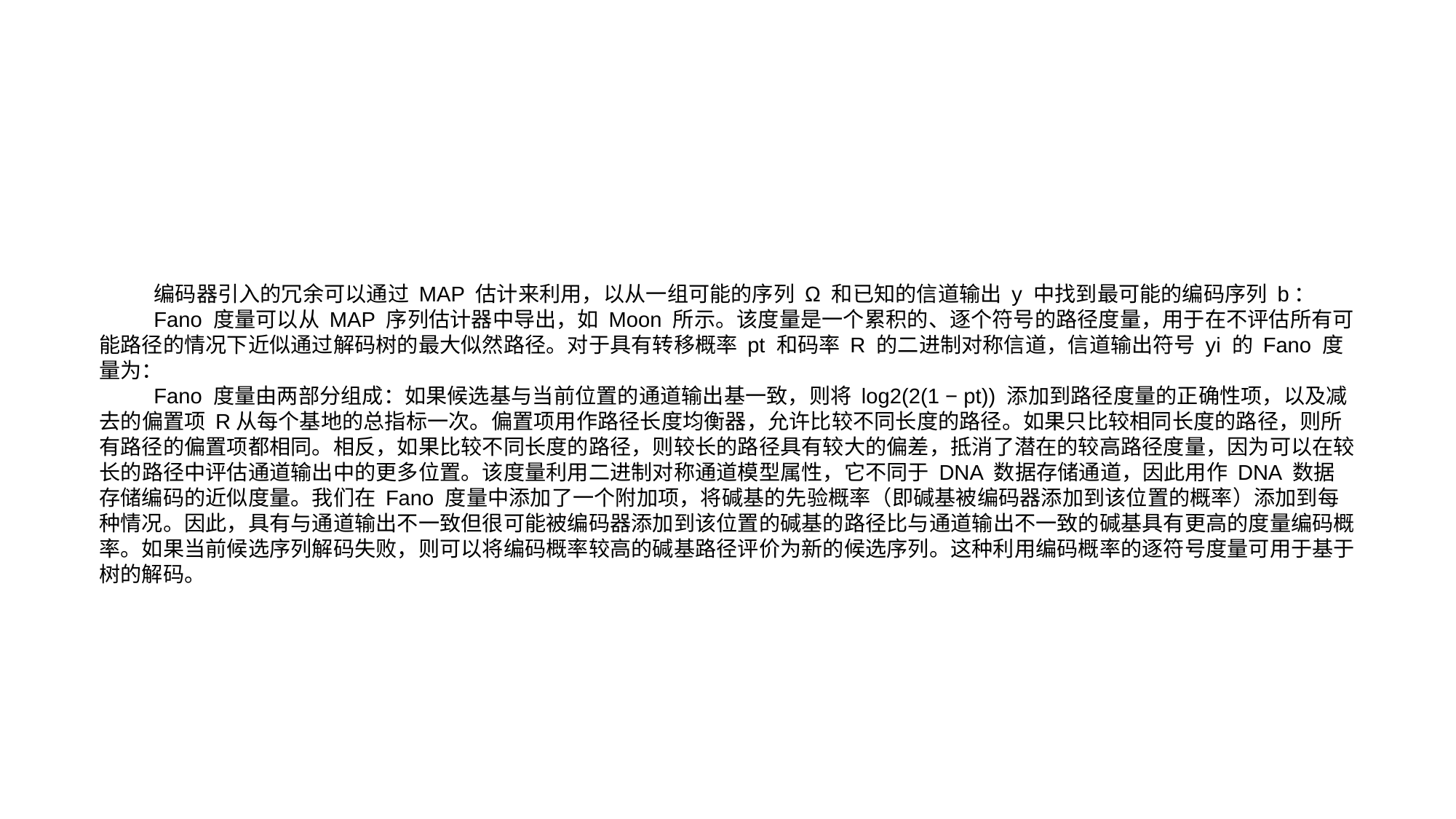

编码器引入的冗余可以通过 MAP 估计来利用，以从一组可能的序列 Ω 和已知的信道输出 y 中找到最可能的编码序列 b：
Fano 度量可以从 MAP 序列估计器中导出，如 Moon 所示。该度量是一个累积的、逐个符号的路径度量，用于在不评估所有可能路径的情况下近似通过解码树的最大似然路径。对于具有转移概率 pt 和码率 R 的二进制对称信道，信道输出符号 yi 的 Fano 度量为：
Fano 度量由两部分组成：如果候选基与当前位置的通道输出基一致，则将 log2(2(1 − pt)) 添加到路径度量的正确性项，以及减去的偏置项 R从每个基地的总指标一次。偏置项用作路径长度均衡器，允许比较不同长度的路径。如果只比较相同长度的路径，则所有路径的偏置项都相同。相反，如果比较不同长度的路径，则较长的路径具有较大的偏差，抵消了潜在的较高路径度量，因为可以在较长的路径中评估通道输出中的更多位置。该度量利用二进制对称通道模型属性，它不同于 DNA 数据存储通道，因此用作 DNA 数据存储编码的近似度量。我们在 Fano 度量中添加了一个附加项，将碱基的先验概率（即碱基被编码器添加到该位置的概率）添加到每种情况。因此，具有与通道输出不一致但很可能被编码器添加到该位置的碱基的路径比与通道输出不一致的碱基具有更高的度量编码概率。如果当前候选序列解码失败，则可以将编码概率较高的碱基路径评价为新的候选序列。这种利用编码概率的逐符号度量可用于基于树的解码。